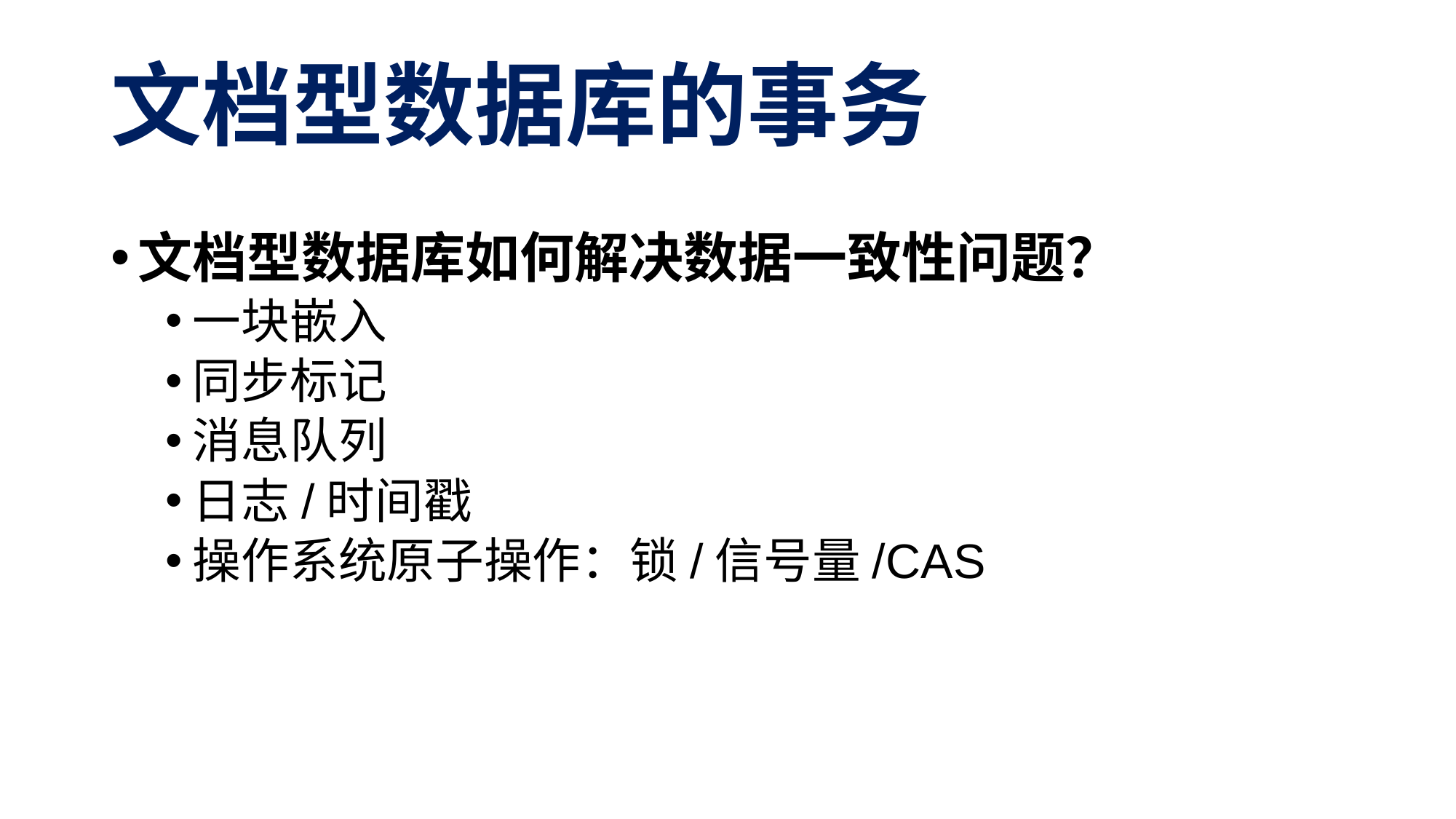

# 文档型数据库的事务
文档型数据库如何解决数据一致性问题？
一块嵌入
同步标记
消息队列
日志/时间戳
操作系统原子操作：锁/信号量/CAS